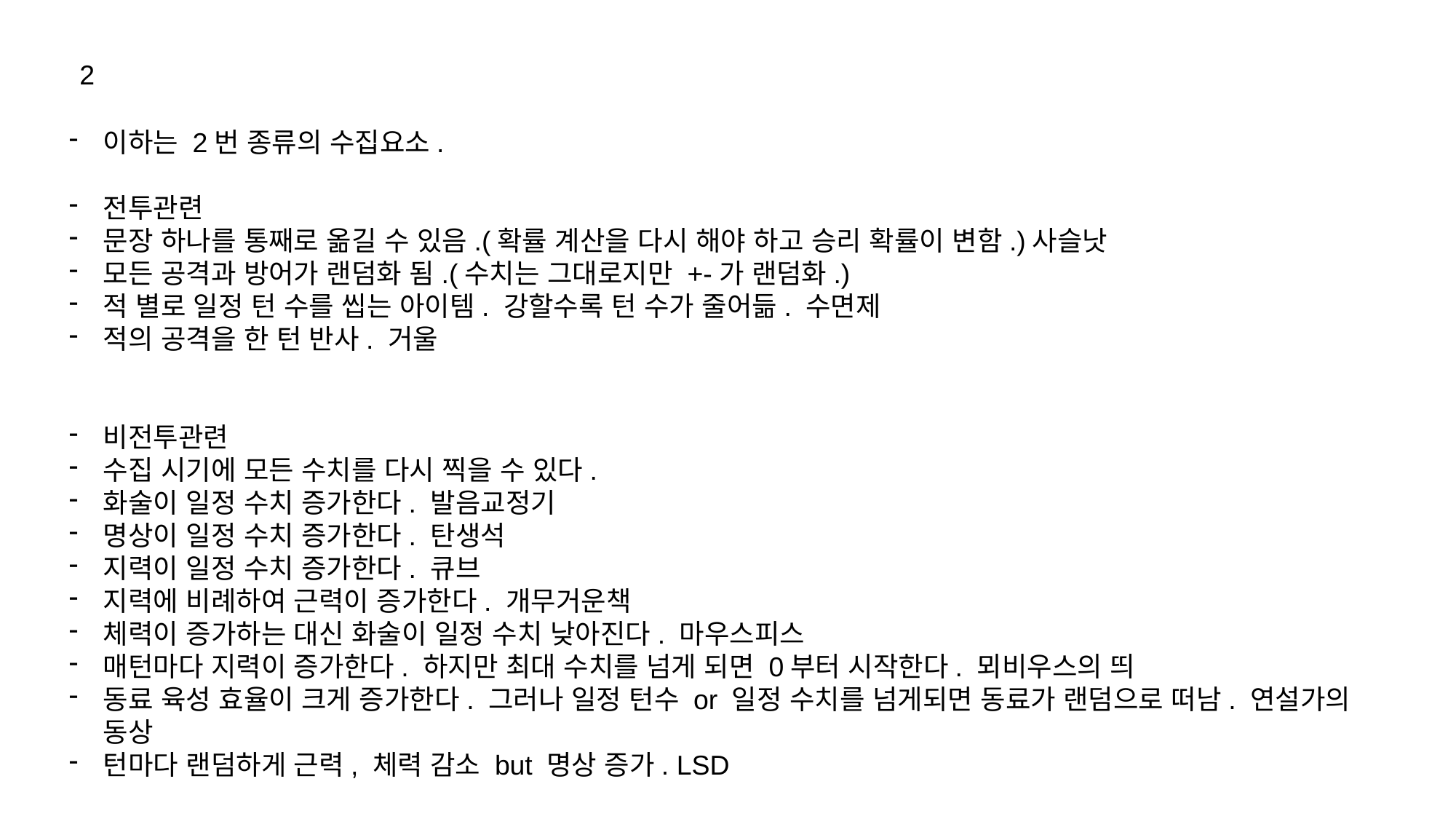

2
이하는 2번 종류의 수집요소.

전투관련
문장 하나를 통째로 옮길 수 있음.(확률 계산을 다시 해야 하고 승리 확률이 변함.)사슬낫
모든 공격과 방어가 랜덤화 됨.(수치는 그대로지만 +-가 랜덤화.)
적 별로 일정 턴 수를 씹는 아이템. 강할수록 턴 수가 줄어듦. 수면제
적의 공격을 한 턴 반사. 거울

비전투관련
수집 시기에 모든 수치를 다시 찍을 수 있다.
화술이 일정 수치 증가한다. 발음교정기
명상이 일정 수치 증가한다. 탄생석
지력이 일정 수치 증가한다. 큐브
지력에 비례하여 근력이 증가한다. 개무거운책
체력이 증가하는 대신 화술이 일정 수치 낮아진다. 마우스피스
매턴마다 지력이 증가한다. 하지만 최대 수치를 넘게 되면 0부터 시작한다. 뫼비우스의 띄
동료 육성 효율이 크게 증가한다. 그러나 일정 턴수 or 일정 수치를 넘게되면 동료가 랜덤으로 떠남. 연설가의 동상
턴마다 랜덤하게 근력, 체력 감소 but 명상 증가. LSD